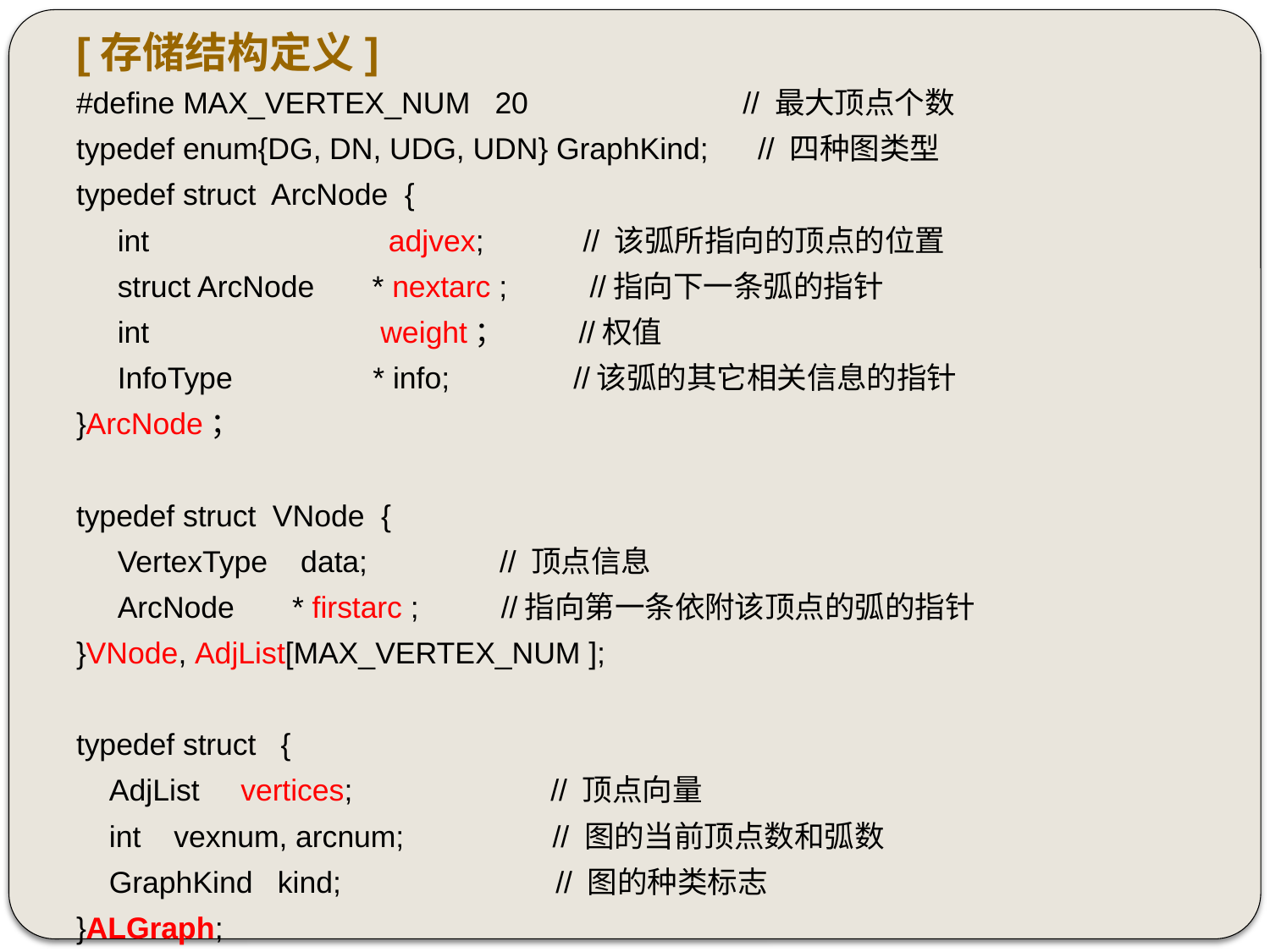

# [存储结构定义]
#define MAX_VERTEX_NUM   20                          // 最大顶点个数
typedef enum{DG, DN, UDG, UDN} GraphKind;      // 四种图类型
typedef struct  ArcNode  {
     int                             adjvex;            // 该弧所指向的顶点的位置
     struct ArcNode       * nextarc ;          //指向下一条弧的指针
     int                            weight；          //权值
     InfoType                 * info;               //该弧的其它相关信息的指针
}ArcNode；

typedef struct  VNode  {
     VertexType    data;                // 顶点信息
     ArcNode       * firstarc ;          //指向第一条依附该顶点的弧的指针
}VNode, AdjList[MAX_VERTEX_NUM ];

typedef struct   {
    AdjList     vertices;                        // 顶点向量
    int    vexnum, arcnum;                  // 图的当前顶点数和弧数
    GraphKind   kind;                          // 图的种类标志
}ALGraph;